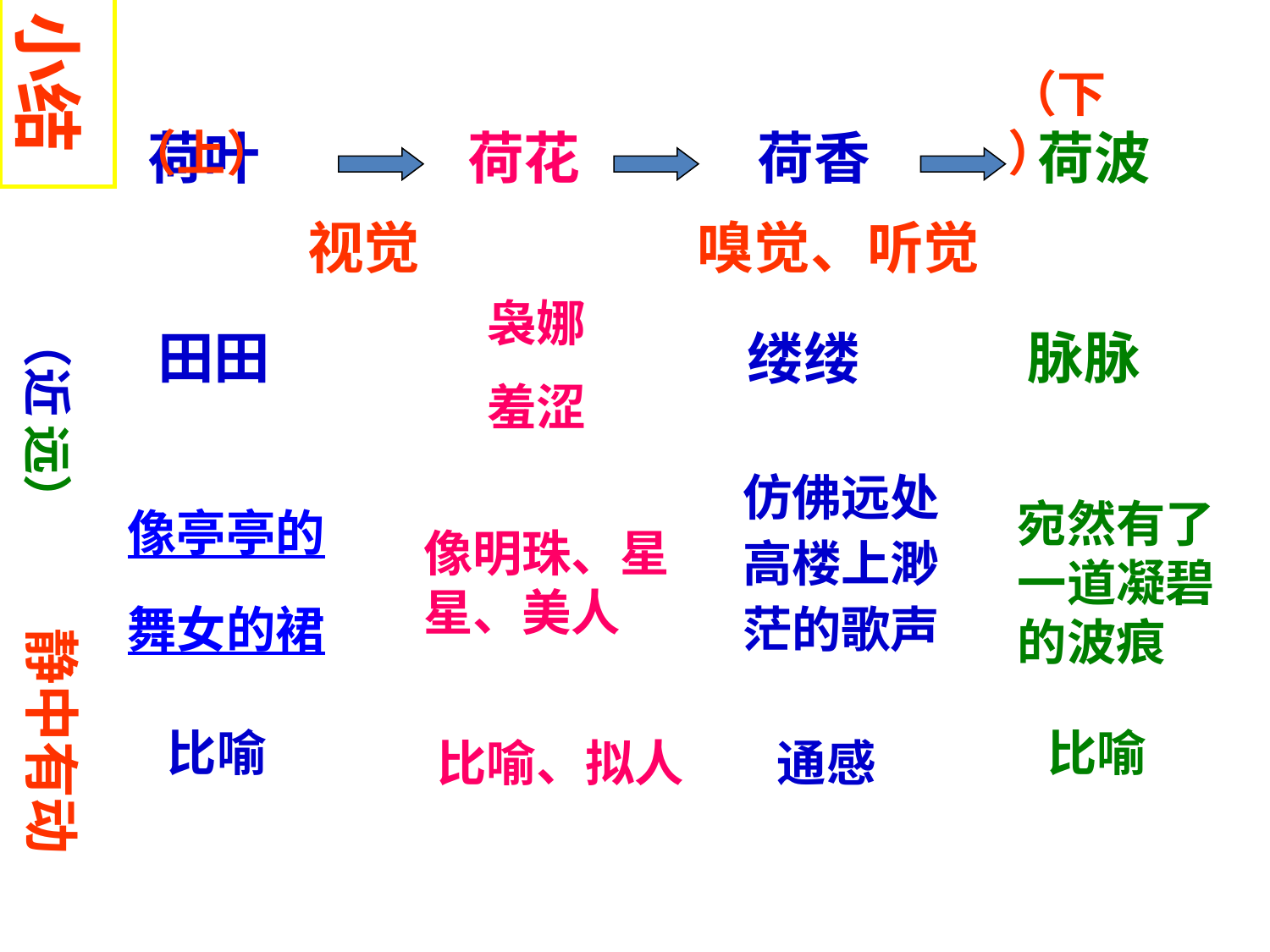

小结

|  |
| --- |
   （上）
（下）

荷叶
荷花
荷香
荷波

视觉
嗅觉、听觉
袅娜
羞涩
（近
田田
脉脉

缕缕
远）
风致
清香
羞涩
仿佛远处
高楼上渺
茫的歌声
宛然有了一道凝碧的波痕
像亭亭的
舞女的裙
像明珠、星星、美人
静中有动
比喻
比喻
比喻、拟人
通感